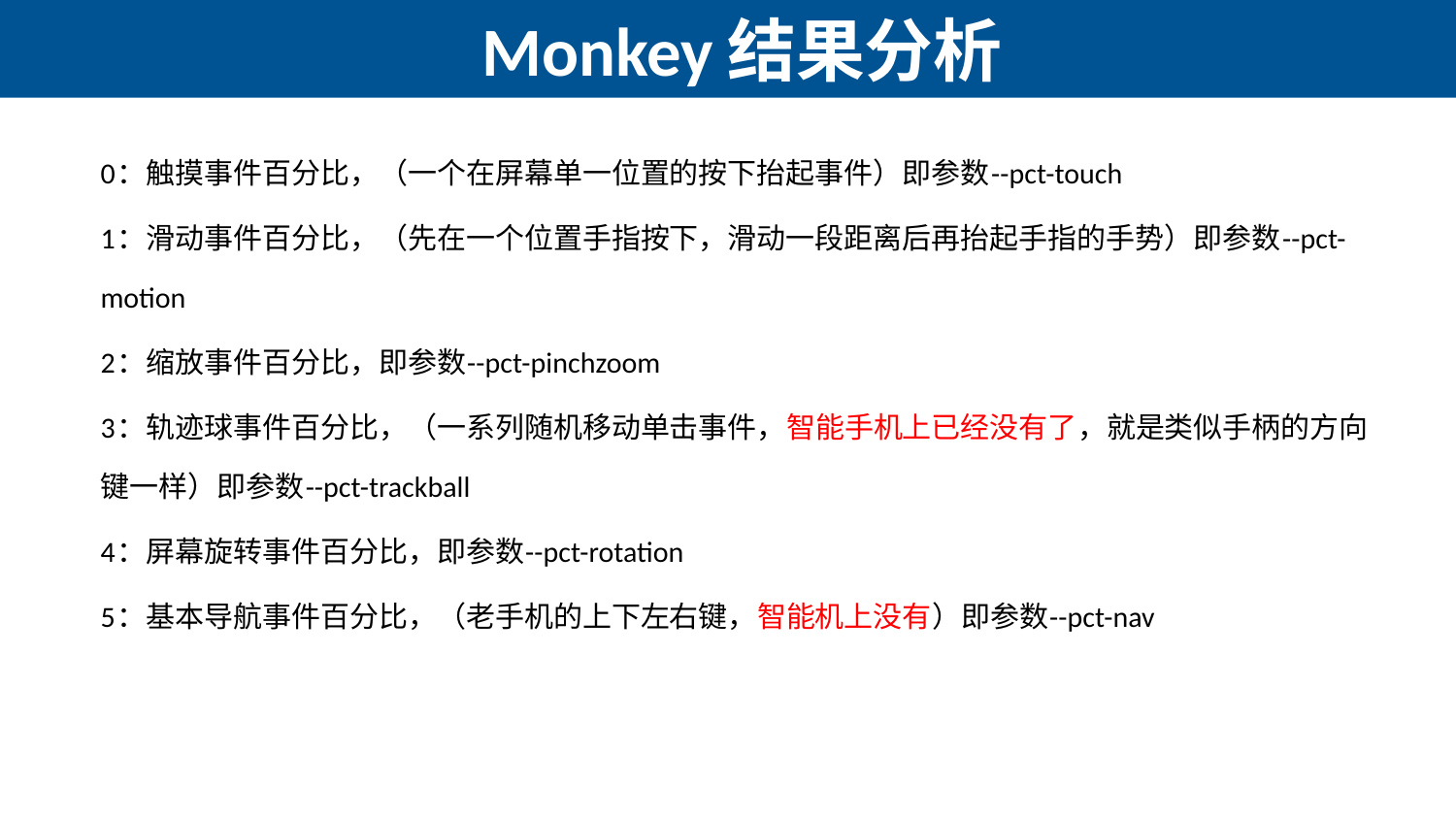

# Monkey结果分析
0：触摸事件百分比，（一个在屏幕单一位置的按下抬起事件）即参数--pct-touch
1：滑动事件百分比，（先在一个位置手指按下，滑动一段距离后再抬起手指的手势）即参数--pct-motion
2：缩放事件百分比，即参数--pct-pinchzoom
3：轨迹球事件百分比，（一系列随机移动单击事件，智能手机上已经没有了，就是类似手柄的方向键一样）即参数--pct-trackball
4：屏幕旋转事件百分比，即参数--pct-rotation
5：基本导航事件百分比，（老手机的上下左右键，智能机上没有）即参数--pct-nav